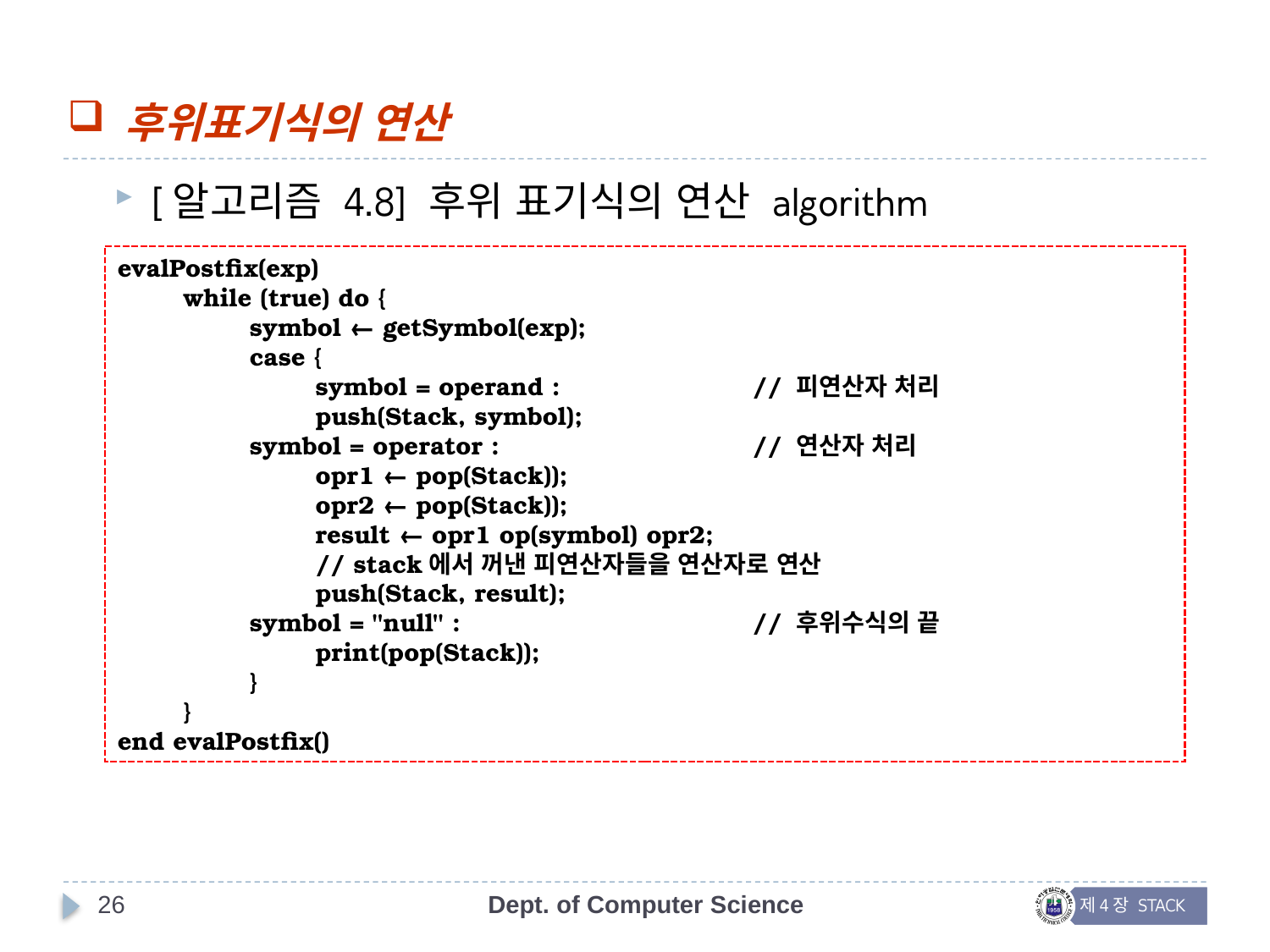

후위표기식의 연산
[알고리즘 4.8] 후위 표기식의 연산 algorithm
evalPostfix(exp)
        while (true) do {
                symbol ← getSymbol(exp);
                case {
                        symbol = operand :		// 피연산자 처리
                        push(Stack, symbol);
                symbol = operator :		// 연산자 처리
                        opr1 ← pop(Stack));
                        opr2 ← pop(Stack));
                        result ← opr1 op(symbol) opr2;
                        // stack에서 꺼낸 피연산자들을 연산자로 연산
                        push(Stack, result);
                symbol = "null" :			// 후위수식의 끝
                        print(pop(Stack));
                }
        }
end evalPostfix()
26
Dept. of Computer Science